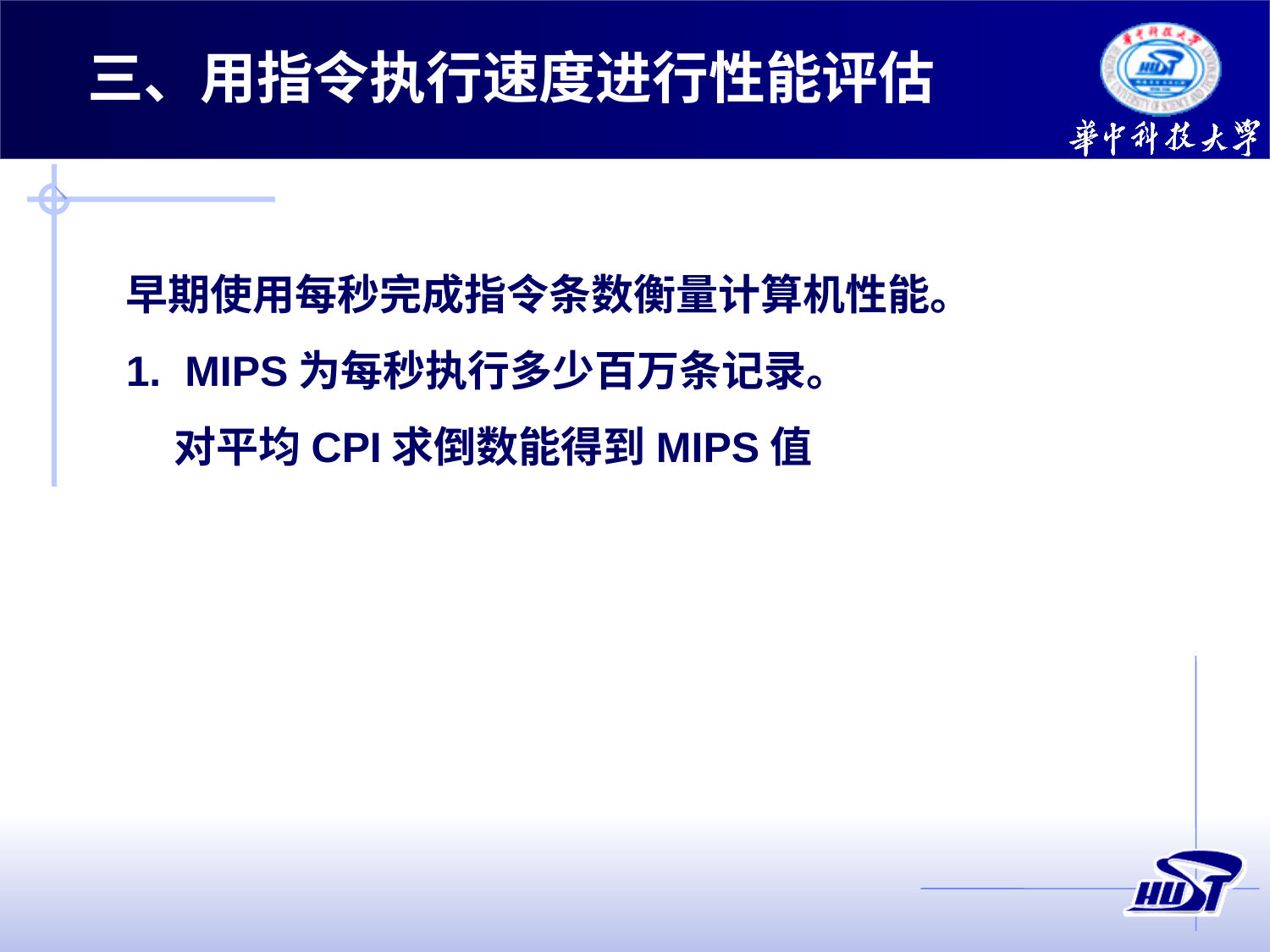

三、用指令执行速度进行性能评估
早期使用每秒完成指令条数衡量计算机性能。
1.  MIPS为每秒执行多少百万条记录。
    对平均CPI求倒数能得到MIPS值